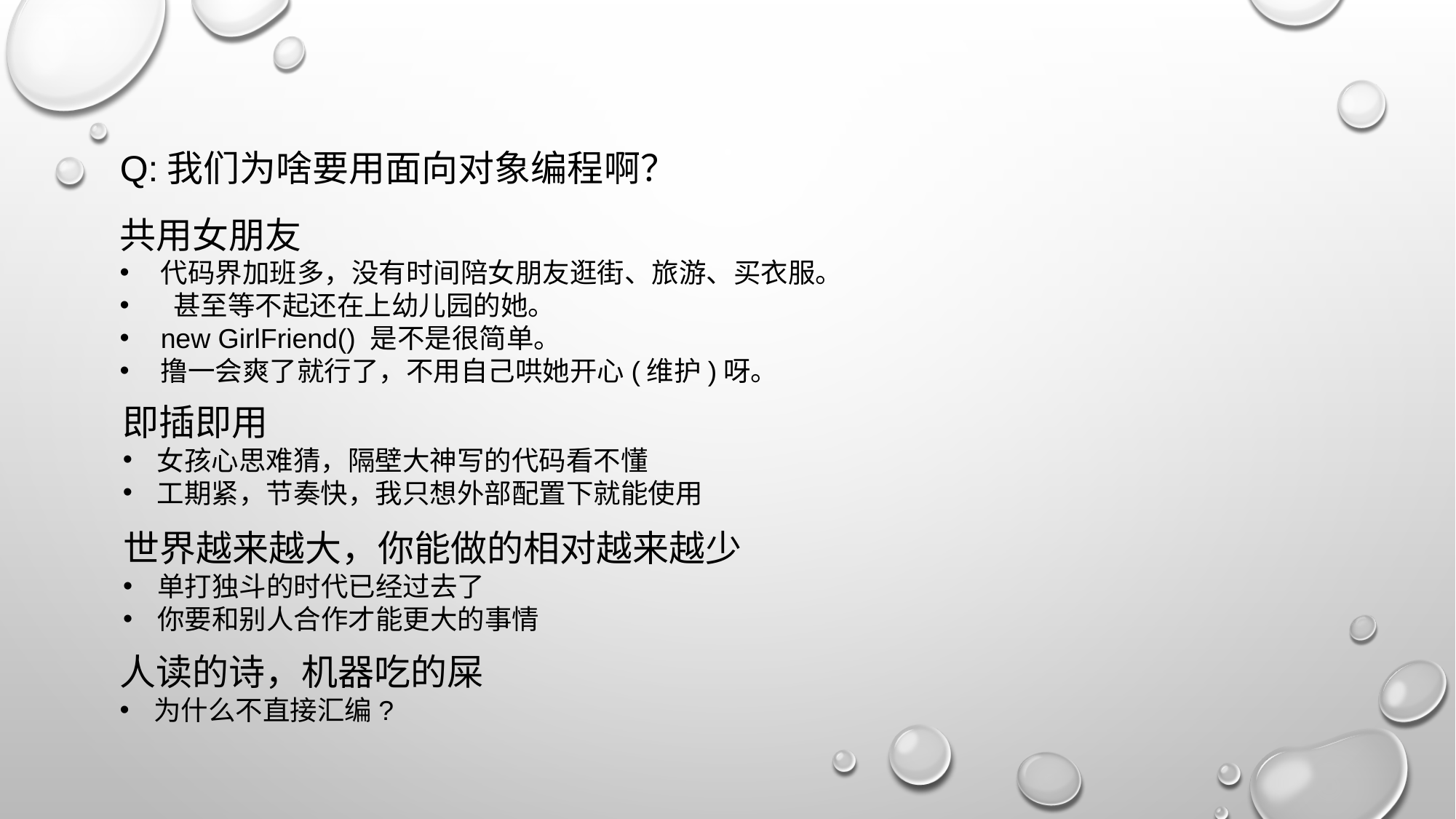

Q:我们为啥要用面向对象编程啊？
共用女朋友
代码界加班多，没有时间陪女朋友逛街、旅游、买衣服。
 甚至等不起还在上幼儿园的她。
new GirlFriend() 是不是很简单。
撸一会爽了就行了，不用自己哄她开心(维护)呀。
即插即用
女孩心思难猜，隔壁大神写的代码看不懂
工期紧，节奏快，我只想外部配置下就能使用

世界越来越大，你能做的相对越来越少
单打独斗的时代已经过去了
你要和别人合作才能更大的事情

人读的诗，机器吃的屎
为什么不直接汇编?